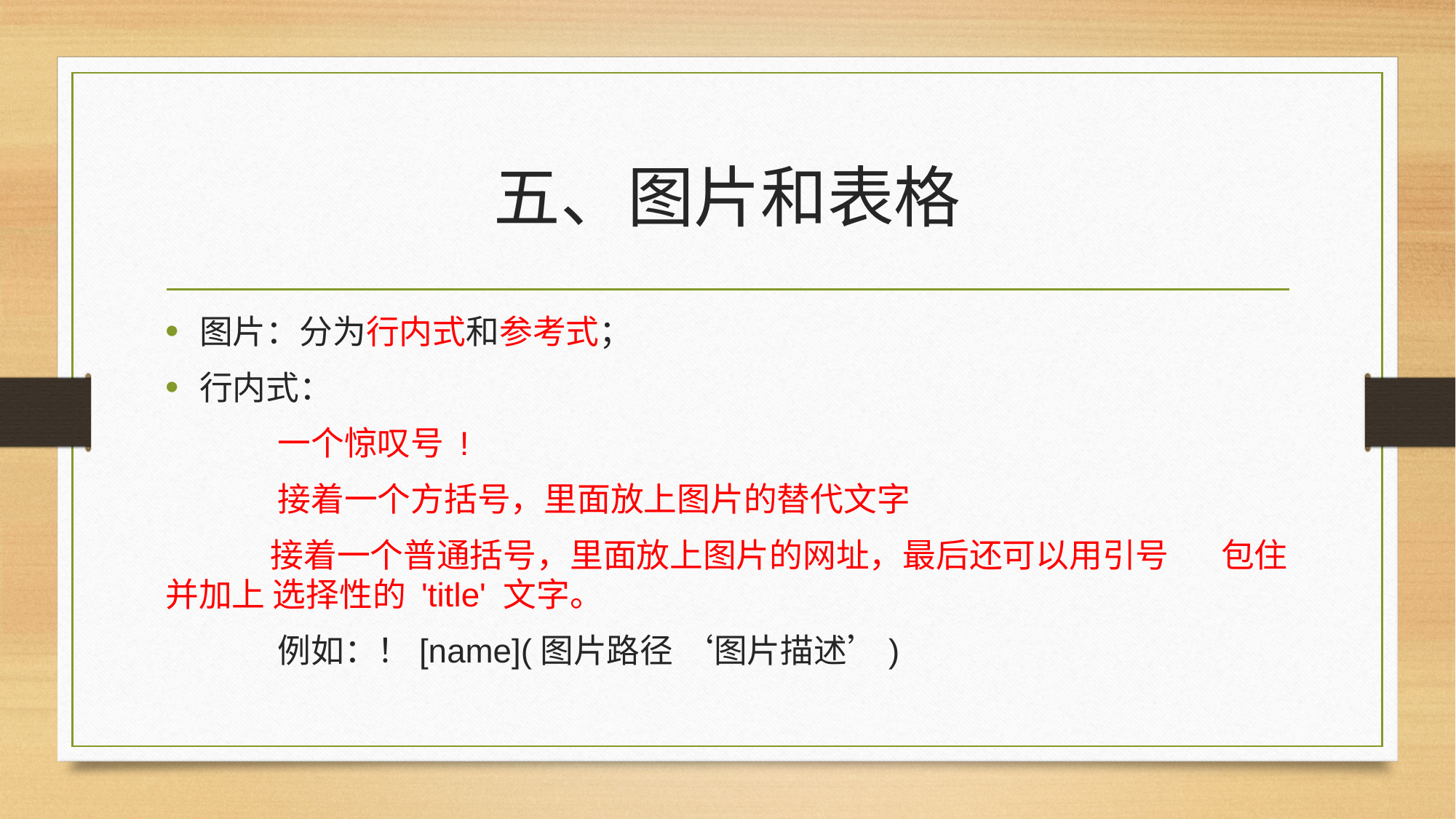

# 五、图片和表格
图片：分为行内式和参考式；
行内式：
              一个惊叹号 !
              接着一个方括号，里面放上图片的替代文字
             接着一个普通括号，里面放上图片的网址，最后还可以用引号       包住并加上 选择性的 'title' 文字。
              例如：！[name](图片路径 ‘图片描述’)